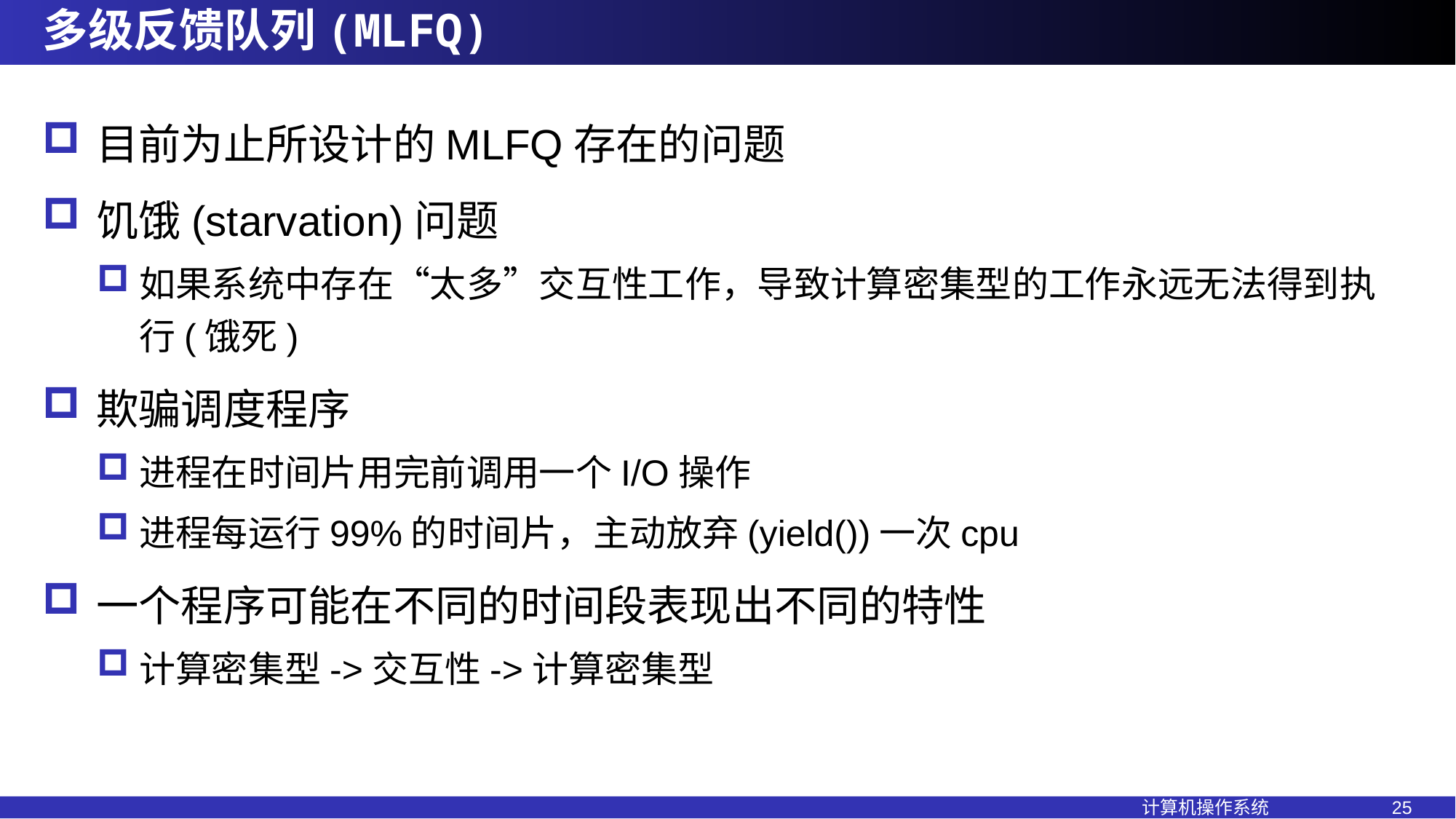

# 多级反馈队列(MLFQ)
目前为止所设计的MLFQ存在的问题
饥饿(starvation)问题
如果系统中存在“太多”交互性工作，导致计算密集型的工作永远无法得到执行(饿死)
欺骗调度程序
进程在时间片用完前调用一个I/O操作
进程每运行99%的时间片，主动放弃(yield())一次cpu
一个程序可能在不同的时间段表现出不同的特性
计算密集型->交互性->计算密集型
计算机操作系统                     25